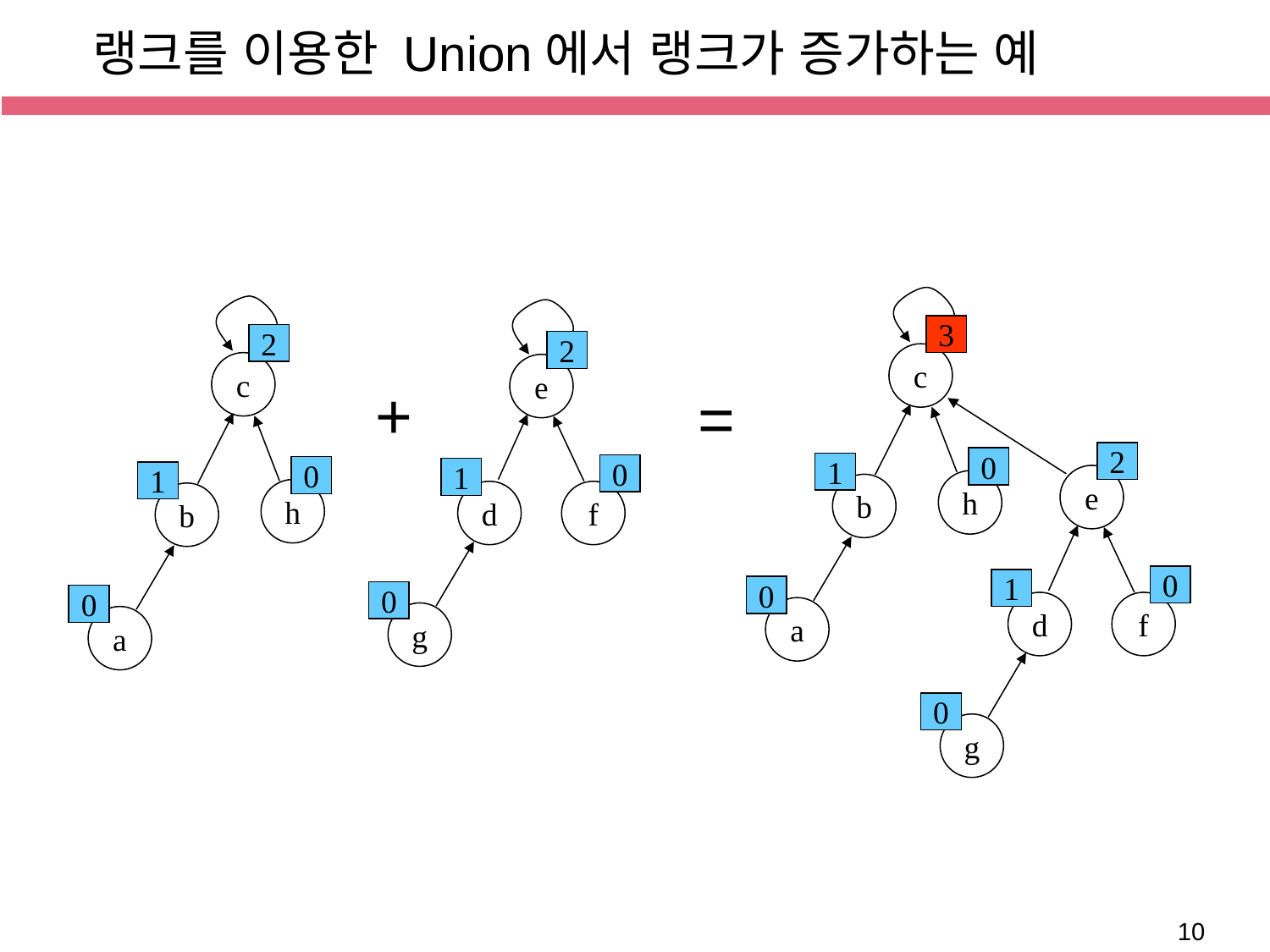

# 랭크를 이용한 Union에서 랭크가 증가하는 예

3
2
2
c
c
e
+
=

2
0
1
0
0
1
1
e
h
b
h
d
f
b

0
1
0
0
0
d
f
a
g
a

0
g